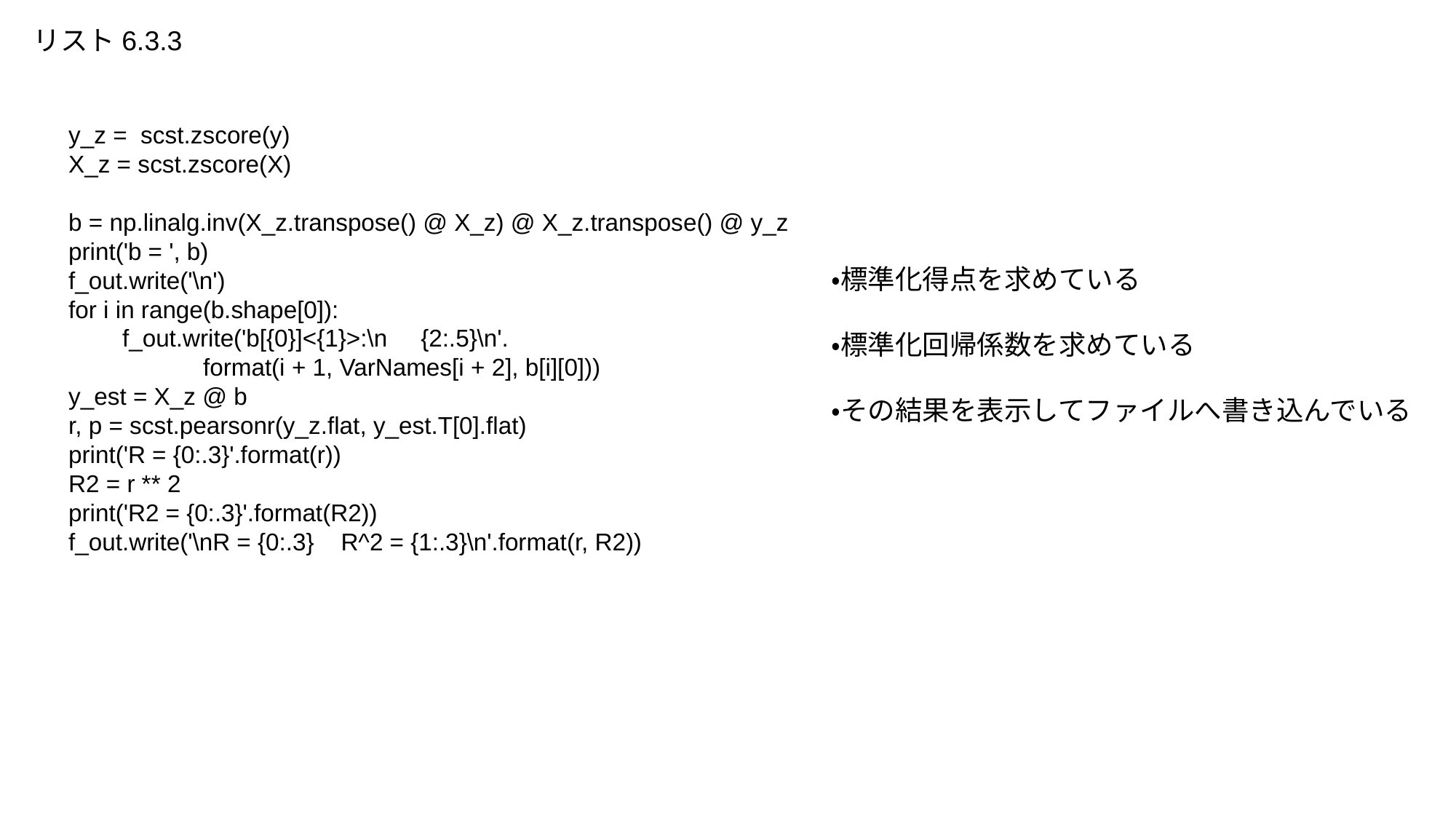

リスト6.3.3
y_z =  scst.zscore(y)
X_z = scst.zscore(X)

b = np.linalg.inv(X_z.transpose() @ X_z) @ X_z.transpose() @ y_z
print('b = ', b)
f_out.write('\n')
for i in range(b.shape[0]):
        f_out.write('b[{0}]<{1}>:\n     {2:.5}\n'.
                    format(i + 1, VarNames[i + 2], b[i][0]))
y_est = X_z @ b
r, p = scst.pearsonr(y_z.flat, y_est.T[0].flat)
print('R = {0:.3}'.format(r))
R2 = r ** 2
print('R2 = {0:.3}'.format(R2))
f_out.write('\nR = {0:.3}    R^2 = {1:.3}\n'.format(r, R2))

・標準化得点を求めている

・標準化回帰係数を求めている

・その結果を表示してファイルへ書き込んでいる